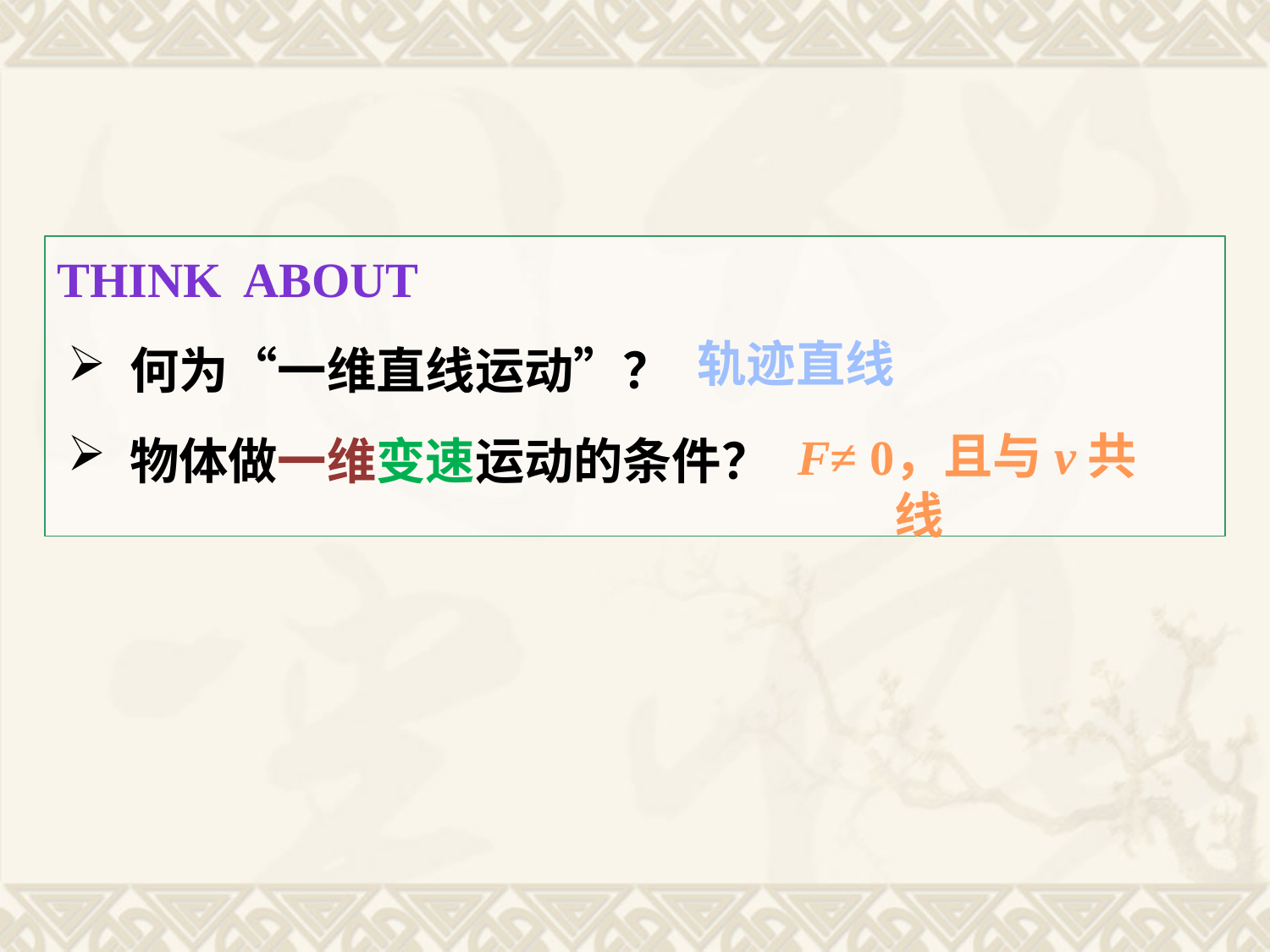

Think  about
轨迹直线
 何为“一维直线运动”？
，且与v共线
F≠ 0
 物体做一维变速运动的条件？